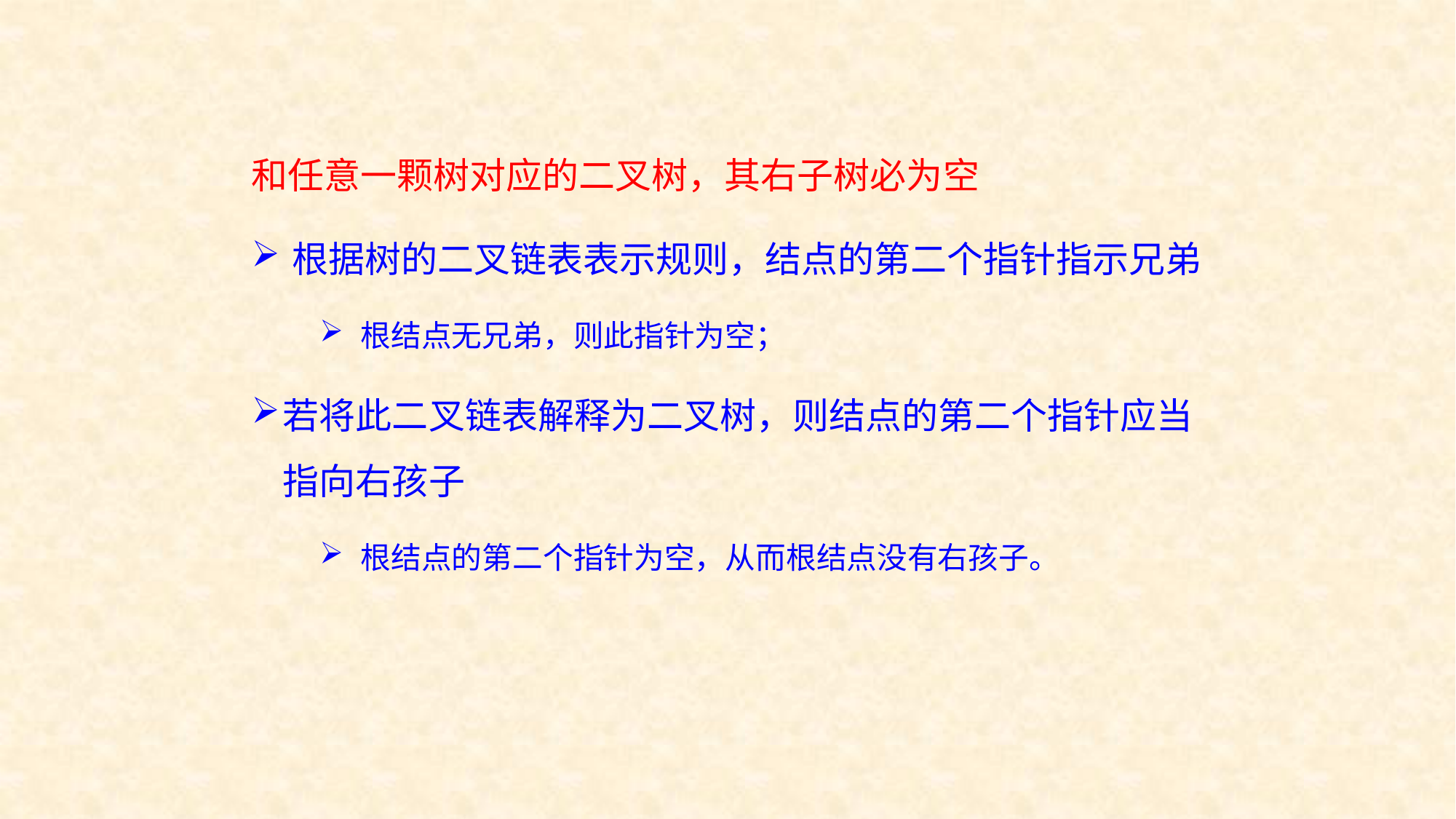

和任意一颗树对应的二叉树，其右子树必为空
根据树的二叉链表表示规则，结点的第二个指针指示兄弟
根结点无兄弟，则此指针为空；
若将此二叉链表解释为二叉树，则结点的第二个指针应当指向右孩子
根结点的第二个指针为空，从而根结点没有右孩子。